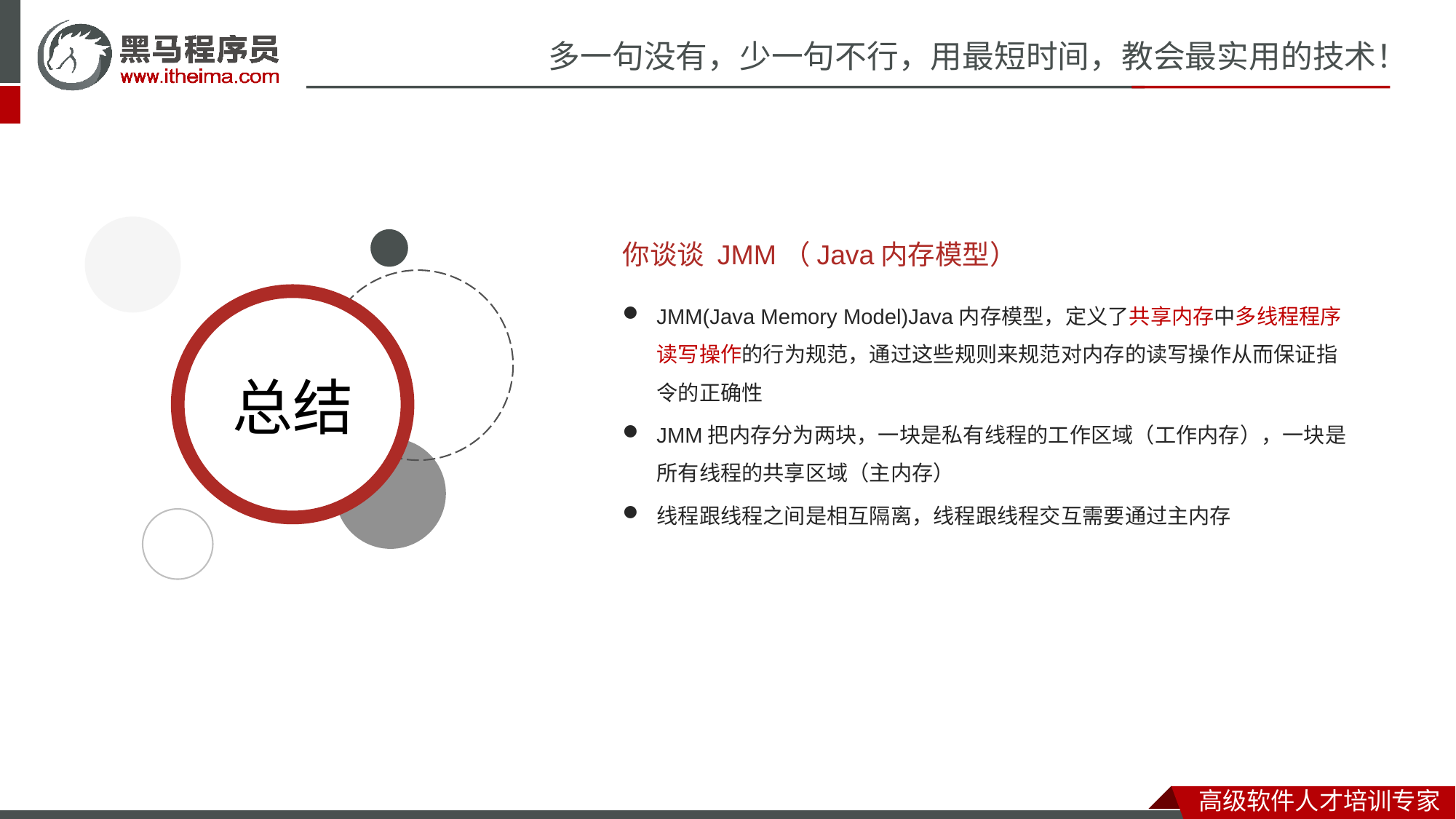

你谈谈 JMM（Java内存模型）

JMM(Java Memory Model)Java内存模型，定义了共享内存中多线程程序读写操作的行为规范，通过这些规则来规范对内存的读写操作从而保证指令的正确性
JMM把内存分为两块，一块是私有线程的工作区域（工作内存），一块是所有线程的共享区域（主内存）
线程跟线程之间是相互隔离，线程跟线程交互需要通过主内存